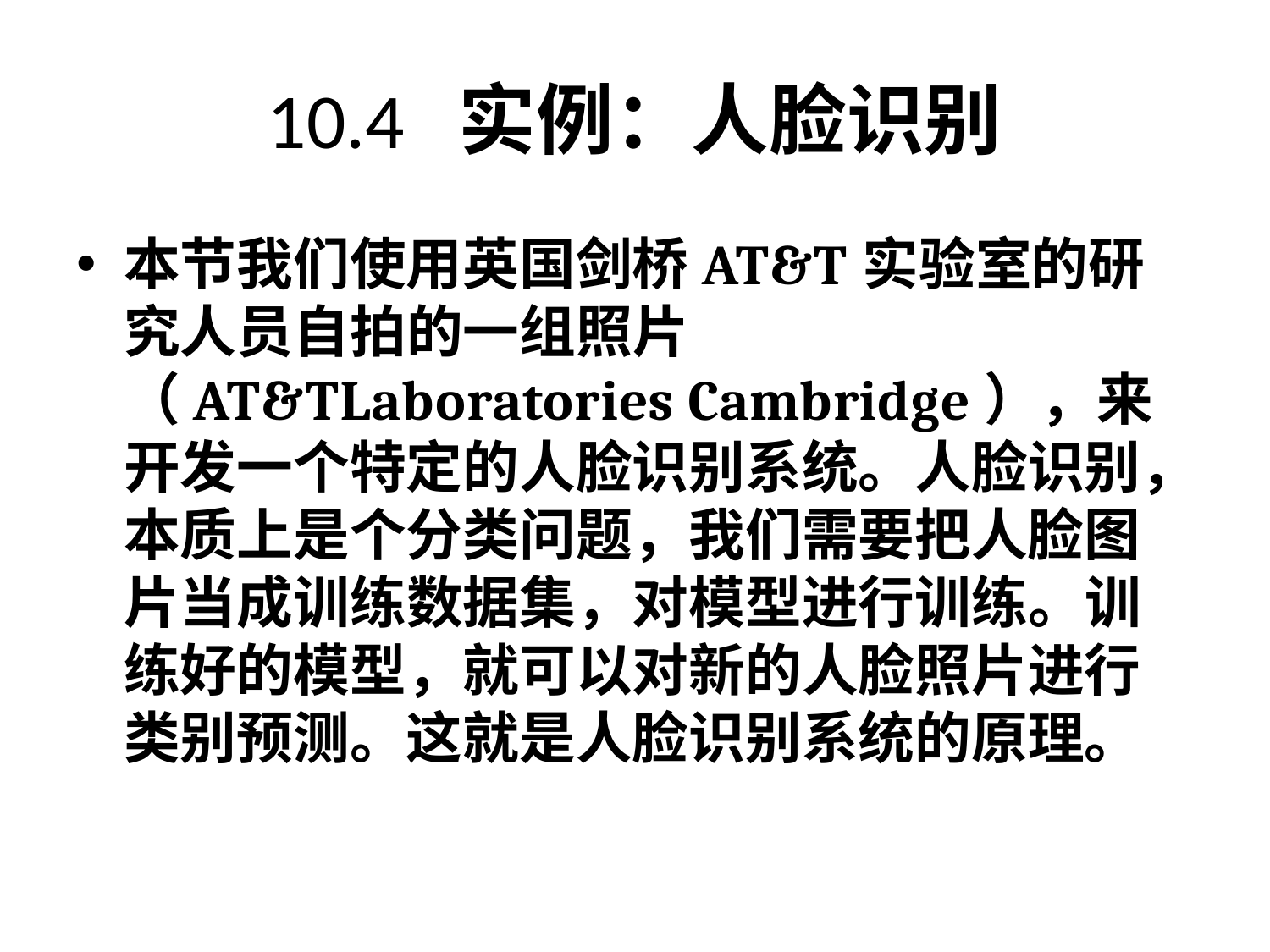

# 10.4  实例：人脸识别
本节我们使用英国剑桥AT&T实验室的研究人员自拍的一组照片（AT&TLaboratories Cambridge），来开发一个特定的人脸识别系统。人脸识别，本质上是个分类问题，我们需要把人脸图片当成训练数据集，对模型进行训练。训练好的模型，就可以对新的人脸照片进行类别预测。这就是人脸识别系统的原理。